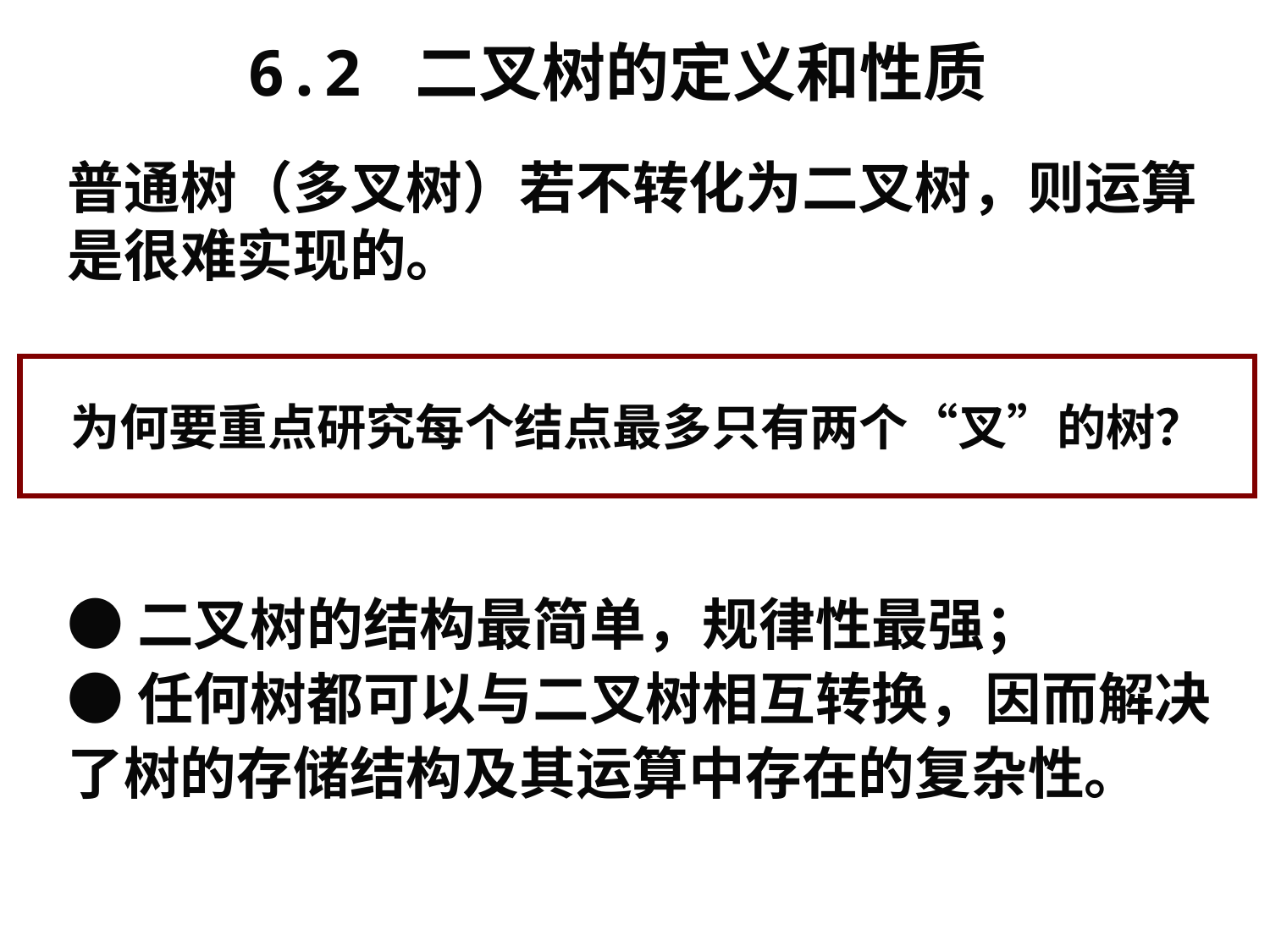

6.2 二叉树的定义和性质
普通树（多叉树）若不转化为二叉树，则运算是很难实现的。
为何要重点研究每个结点最多只有两个“叉”的树？
●二叉树的结构最简单，规律性最强；
●任何树都可以与二叉树相互转换，因而解决了树的存储结构及其运算中存在的复杂性。